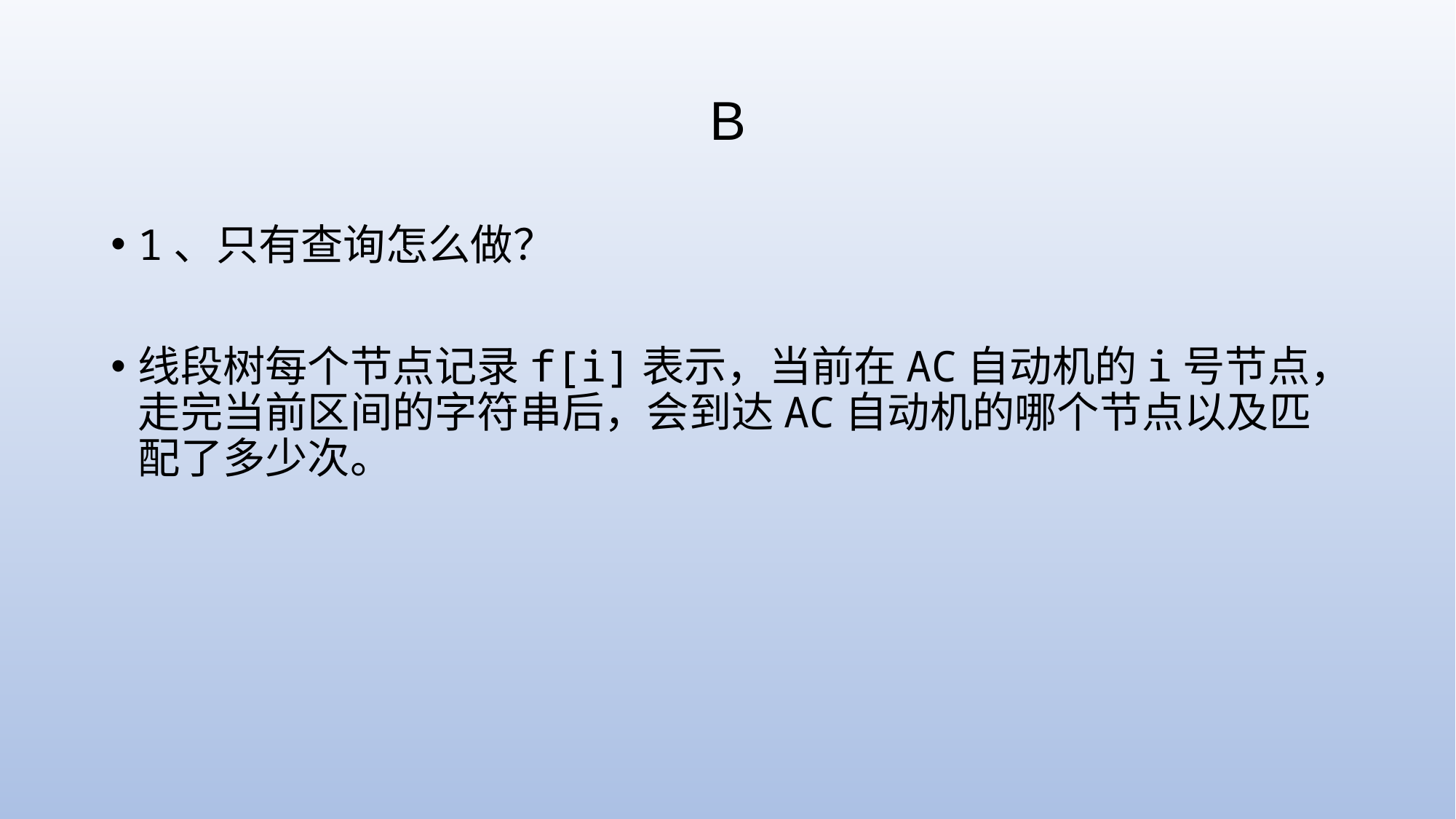

# B
1、只有查询怎么做？

线段树每个节点记录f[i]表示，当前在AC自动机的i号节点，走完当前区间的字符串后，会到达AC自动机的哪个节点以及匹配了多少次。